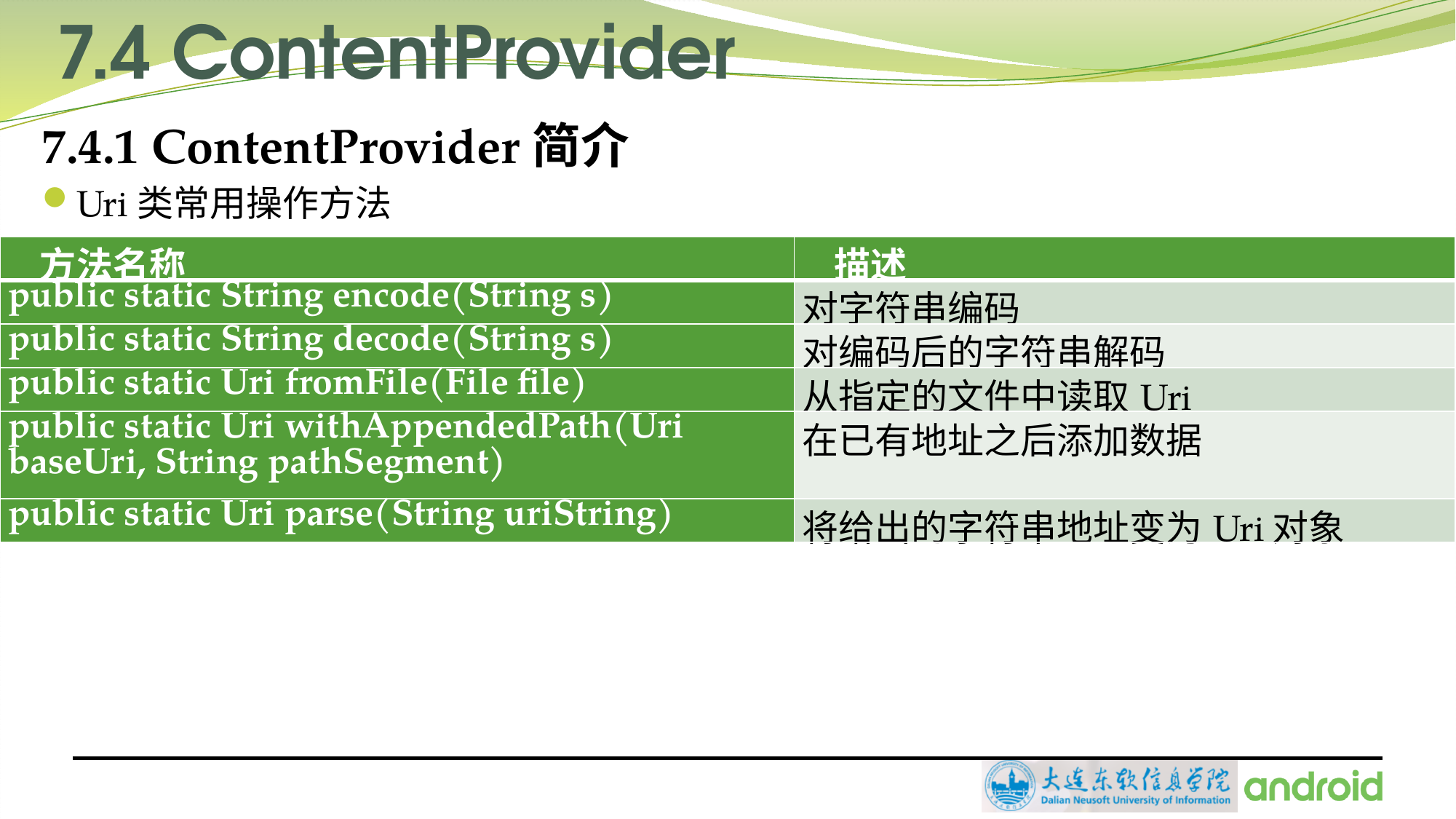

# 7.4 ContentProvider
7.4.1 ContentProvider简介
Uri类常用操作方法

| 方法名称 | 描述 |
| --- | --- |
| public static String encode(String s) | 对字符串编码 |
| public static String decode(String s) | 对编码后的字符串解码 |
| public static Uri fromFile(File file) | 从指定的文件中读取Uri |
| public static Uri withAppendedPath(Uri baseUri, String pathSegment) | 在已有地址之后添加数据 |
| public static Uri parse(String uriString) | 将给出的字符串地址变为Uri对象 |